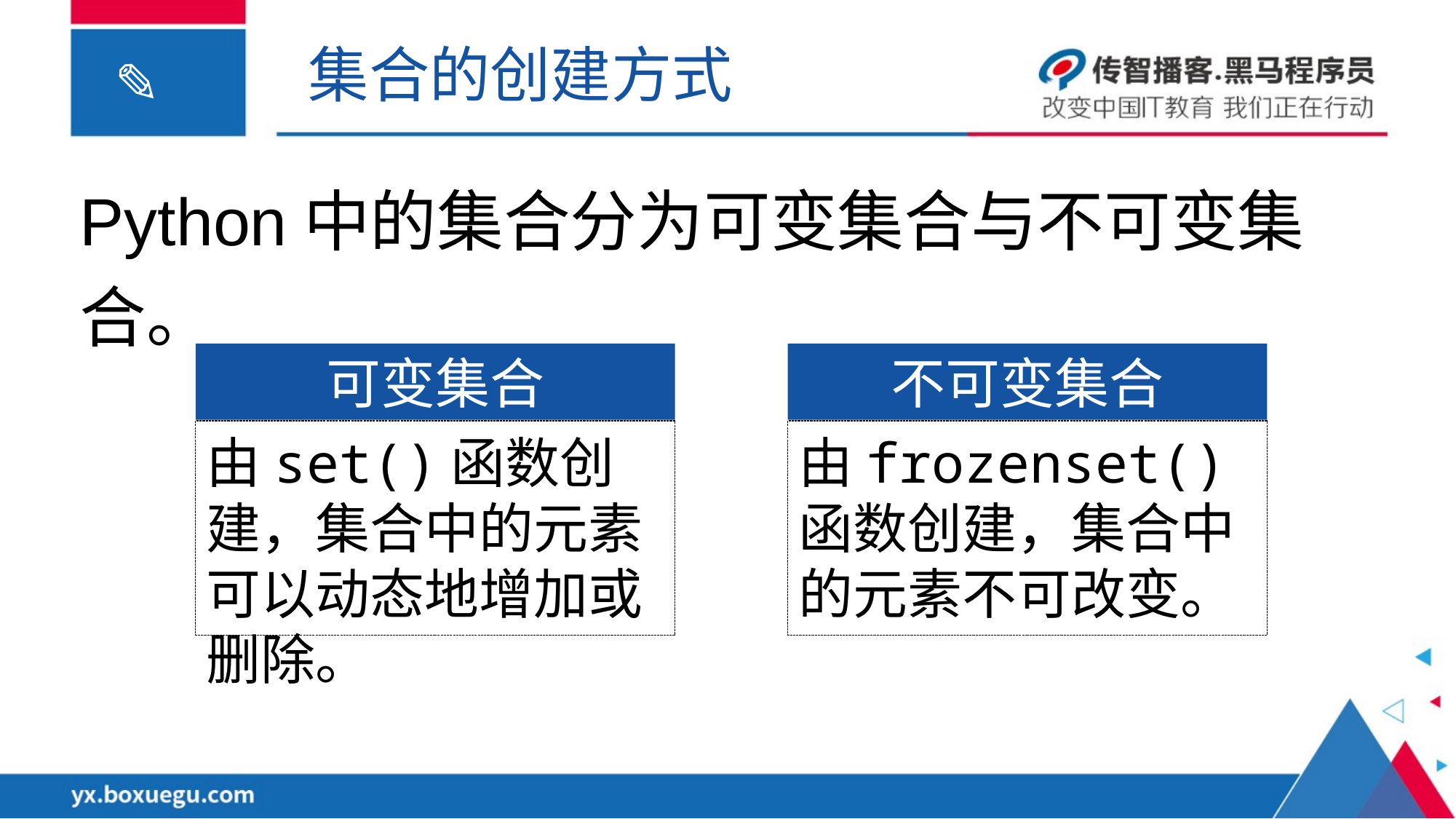

集合的创建方式
Python中的集合分为可变集合与不可变集合。
可变集合
不可变集合

由set()函数创建，集合中的元素可以动态地增加或删除。
由frozenset()函数创建，集合中的元素不可改变。